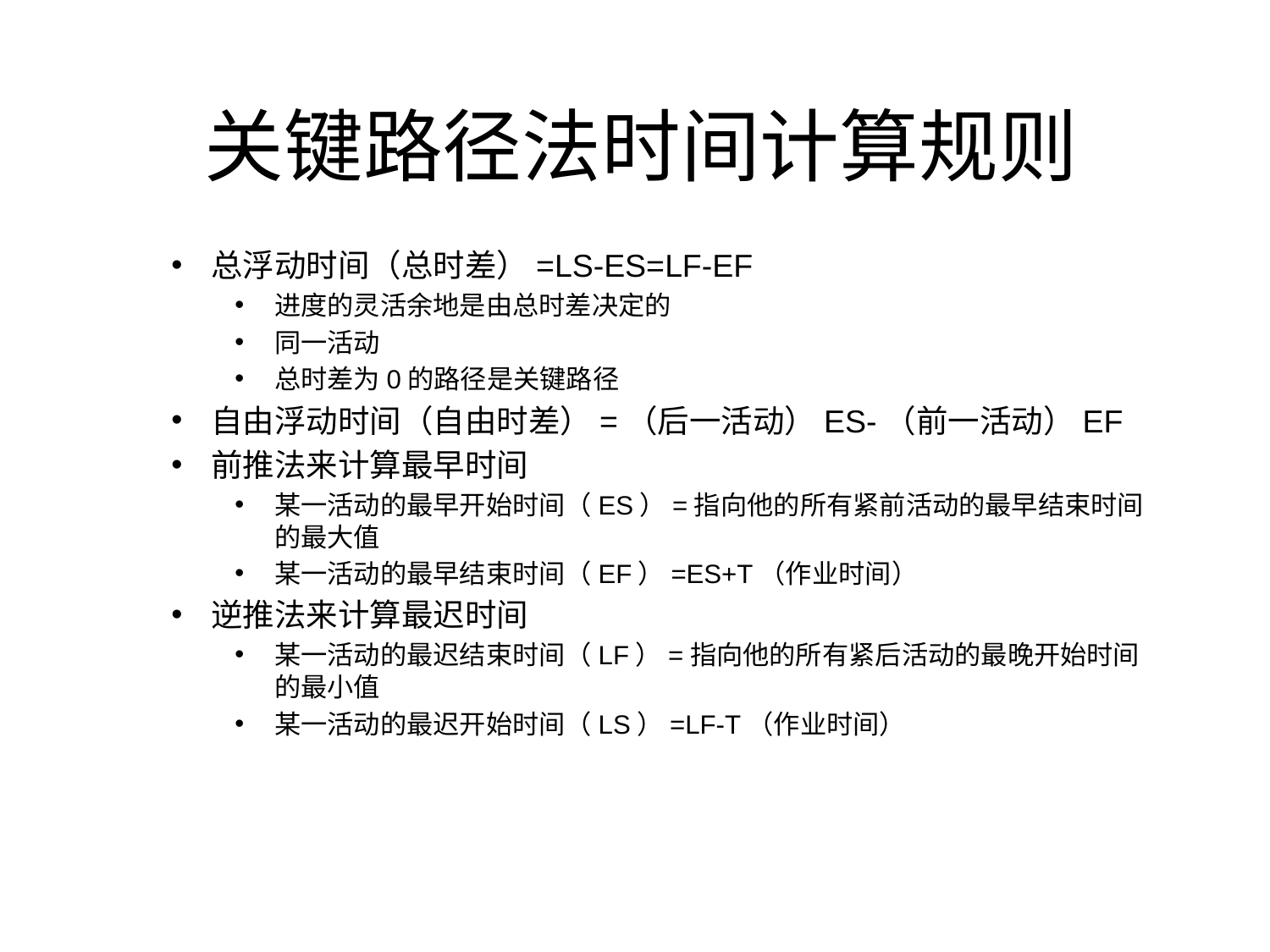

# 关键路径法时间计算规则
总浮动时间（总时差）=LS-ES=LF-EF
进度的灵活余地是由总时差决定的
同一活动
总时差为0的路径是关键路径
自由浮动时间（自由时差）=（后一活动）ES-（前一活动）EF
前推法来计算最早时间
某一活动的最早开始时间（ES）=指向他的所有紧前活动的最早结束时间的最大值
某一活动的最早结束时间（EF）=ES+T（作业时间）
逆推法来计算最迟时间
某一活动的最迟结束时间（LF）=指向他的所有紧后活动的最晚开始时间的最小值
某一活动的最迟开始时间（LS）=LF-T（作业时间）